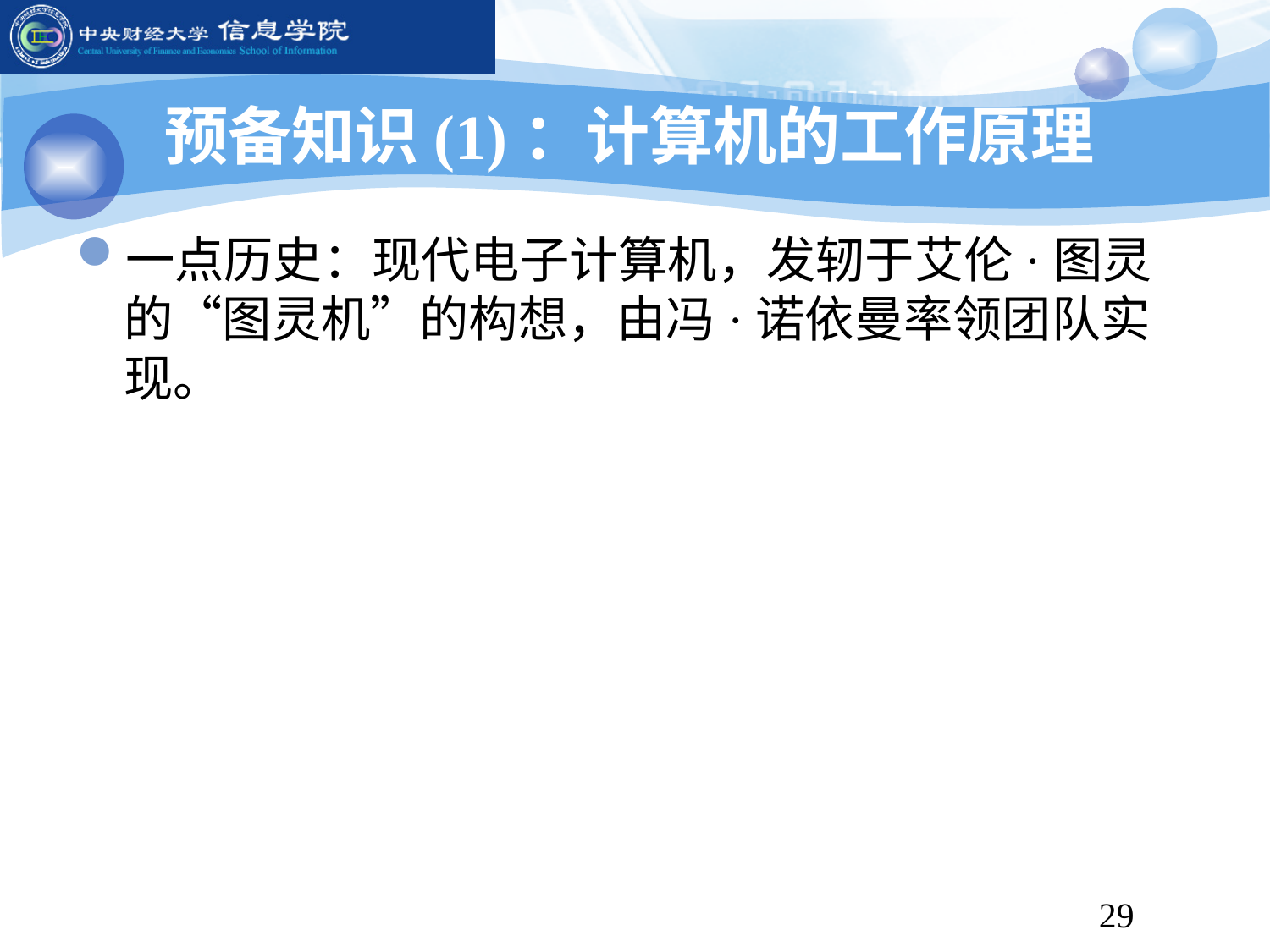

# 预备知识(1)：计算机的工作原理
一点历史：现代电子计算机，发轫于艾伦·图灵的“图灵机”的构想，由冯·诺依曼率领团队实现。